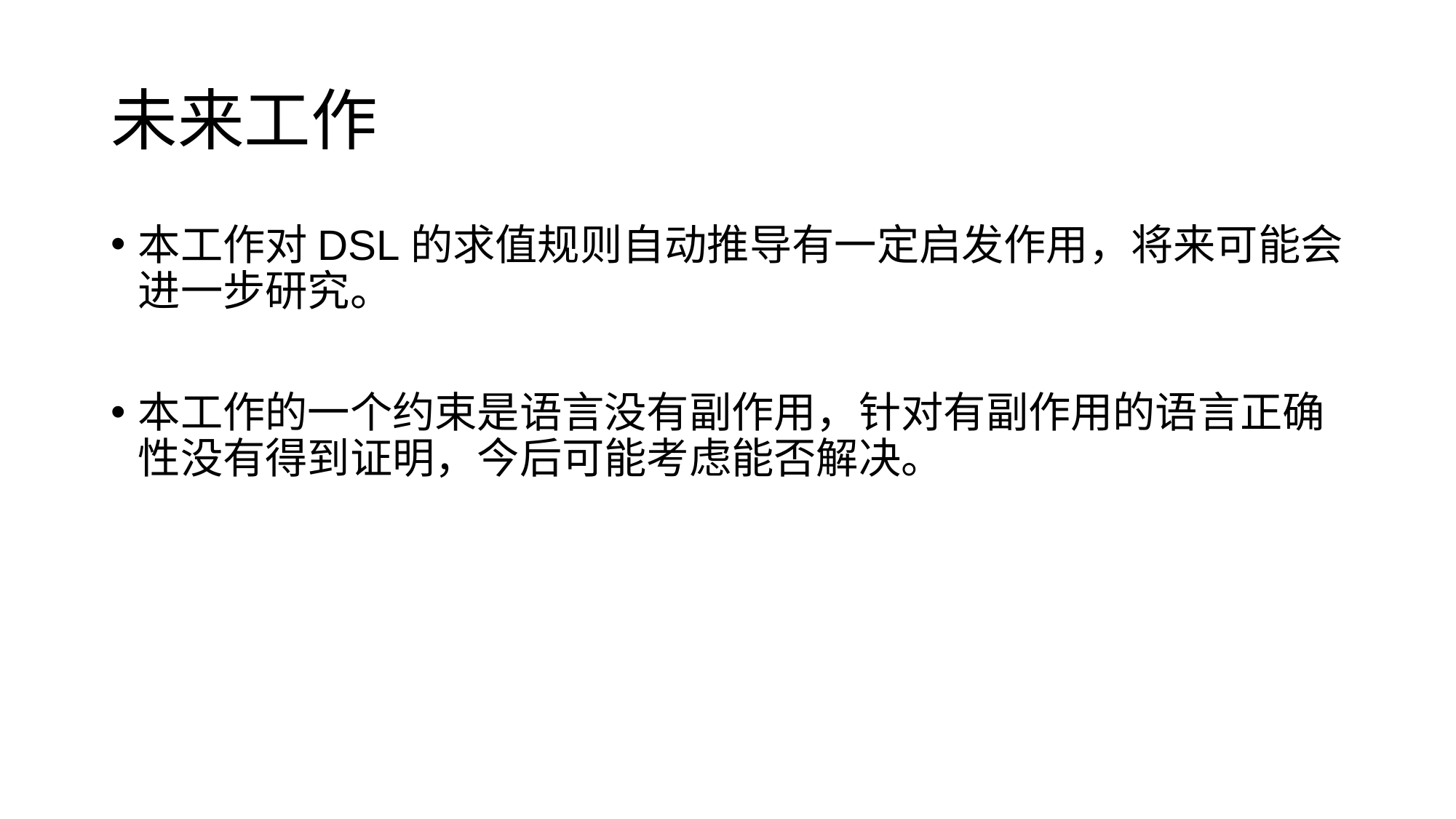

# 未来工作
本工作对DSL的求值规则自动推导有一定启发作用，将来可能会进一步研究。

本工作的一个约束是语言没有副作用，针对有副作用的语言正确性没有得到证明，今后可能考虑能否解决。